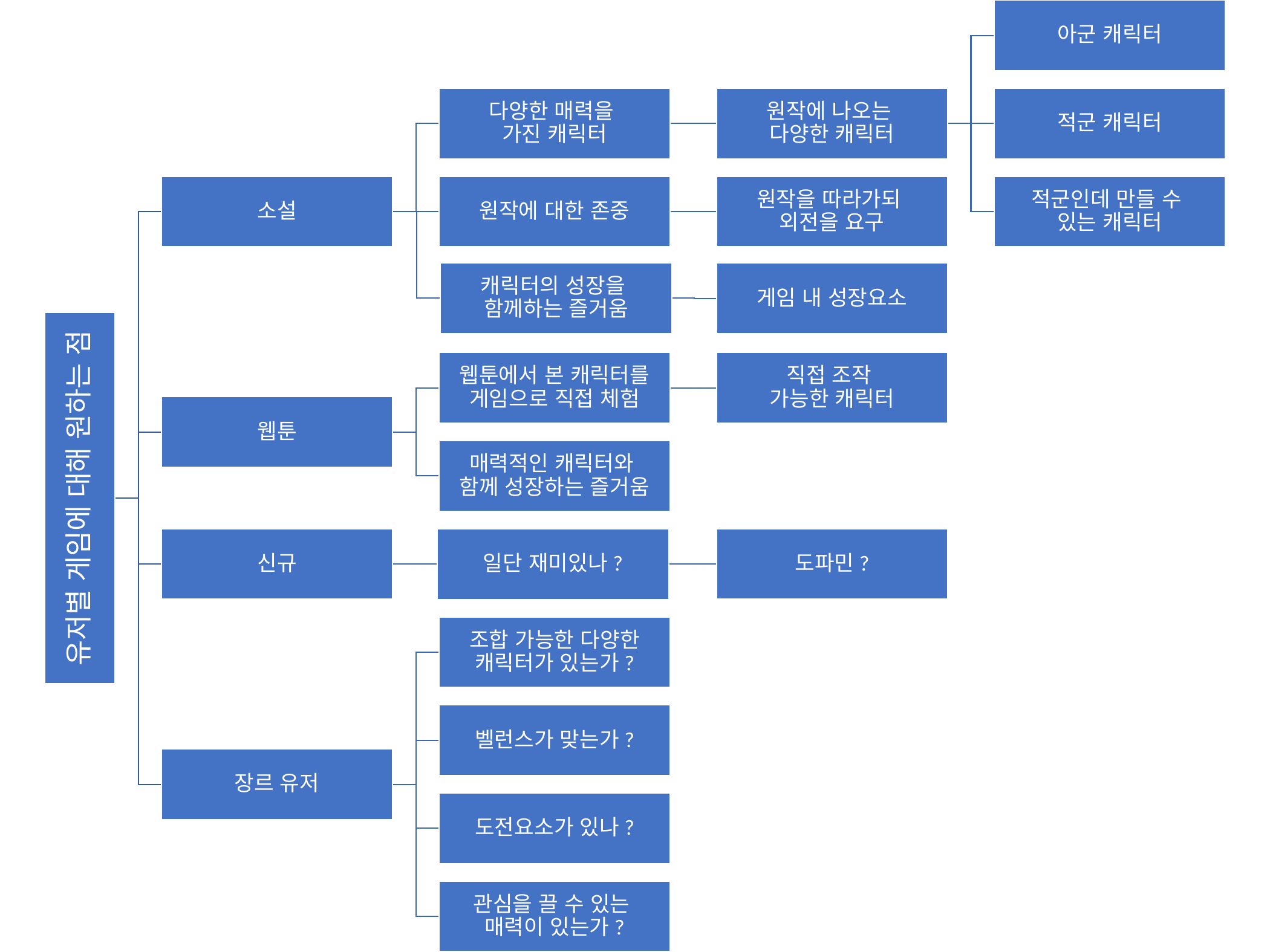

유저별 게임에 대해 원하는 점
소설
다양한 매력을
가진 캐릭터
원작에 나오는
다양한 캐릭터
아군 캐릭터
적군 캐릭터
적군인데 만들 수
있는 캐릭터
원작에 대한 존중
원작을 따라가되
외전을 요구
캐릭터의 성장을
함께하는 즐거움
게임 내 성장요소
웹툰
웹툰에서 본 캐릭터를 게임으로 직접 체험
직접 조작
가능한 캐릭터
매력적인 캐릭터와
함께 성장하는 즐거움
신규
일단 재미있나?
도파민?
장르 유저
조합 가능한 다양한 캐릭터가 있는가?
벨런스가 맞는가?
도전요소가 있나?
관심을 끌 수 있는
매력이 있는가?